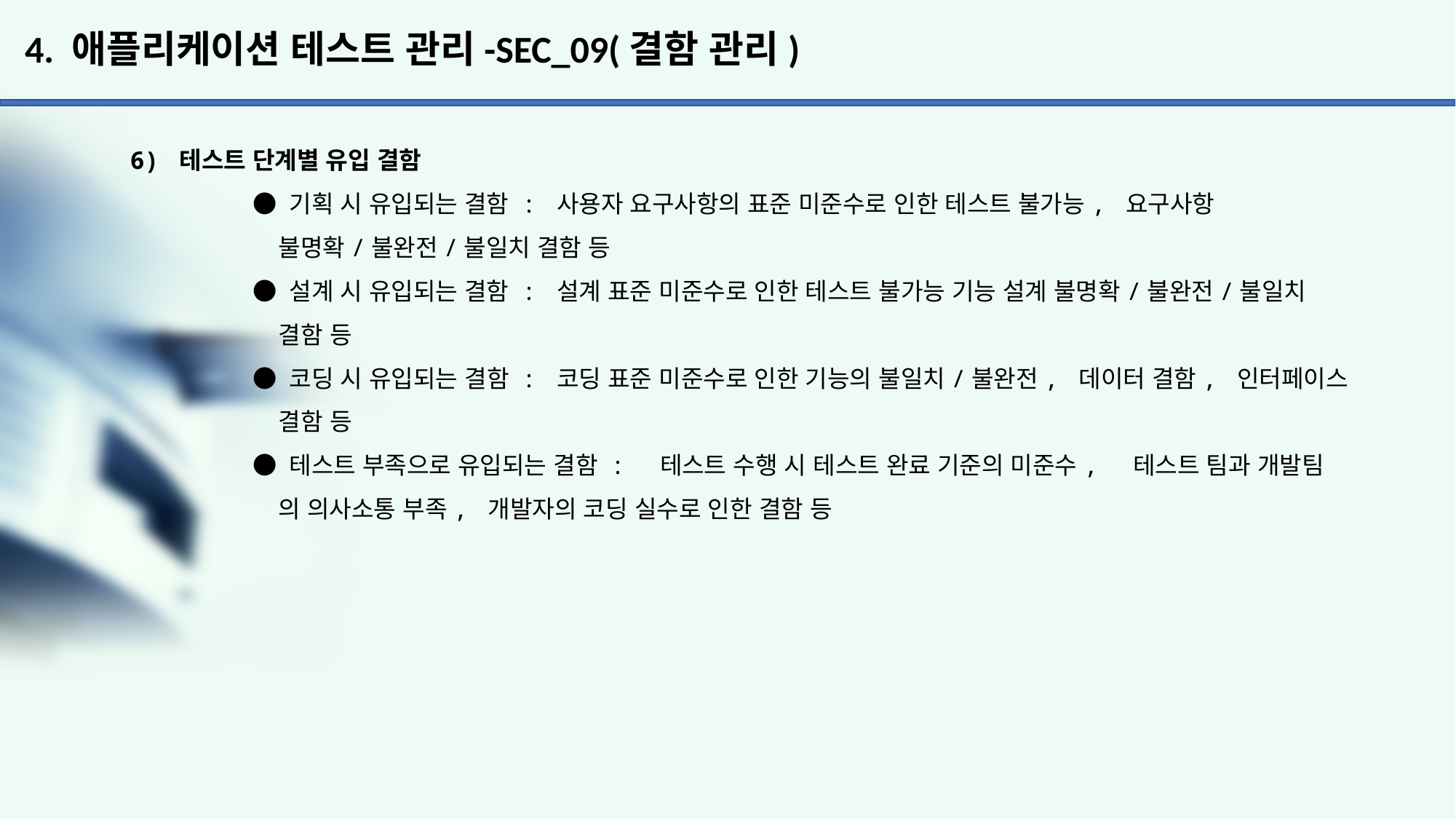

# 4. 애플리케이션 테스트 관리-SEC_09(결함 관리)
6) 테스트 단계별 유입 결함
 	  ● 기획 시 유입되는 결함 : 사용자 요구사항의 표준 미준수로 인한 테스트 불가능, 요구사항
	     불명확/불완전/불일치 결함 등
 	  ● 설계 시 유입되는 결함 : 설계 표준 미준수로 인한 테스트 불가능 기능 설계 불명확/불완전/불일치
	     결함 등
 	  ● 코딩 시 유입되는 결함 : 코딩 표준 미준수로 인한 기능의 불일치/불완전, 데이터 결함, 인터페이스
	     결함 등
 	  ● 테스트 부족으로 유입되는 결함 :  테스트 수행 시 테스트 완료 기준의 미준수,  테스트 팀과 개발팀
	     의 의사소통 부족, 개발자의 코딩 실수로 인한 결함 등